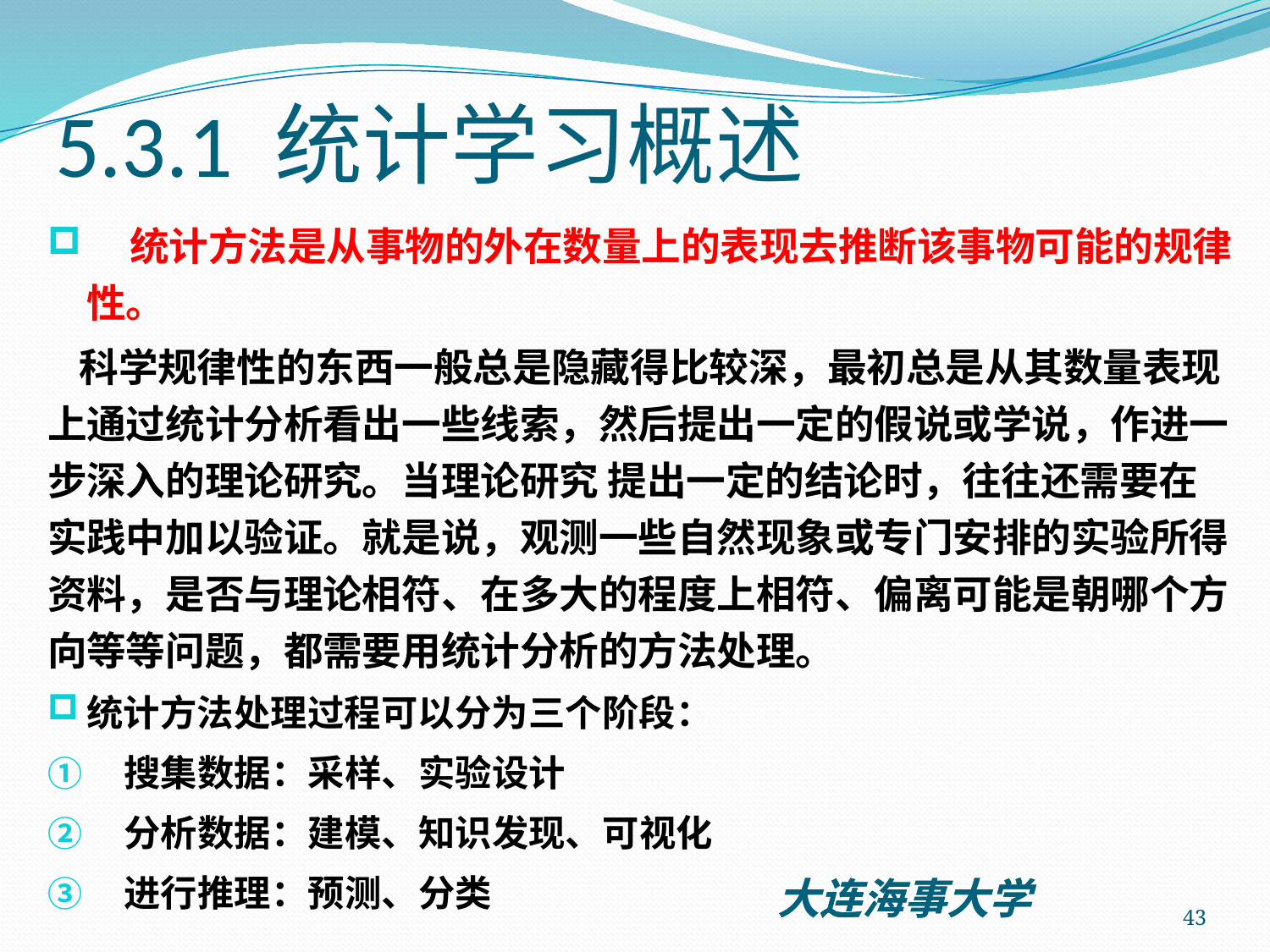

# 5.3.1 统计学习概述
    统计方法是从事物的外在数量上的表现去推断该事物可能的规律性。
   科学规律性的东西一般总是隐藏得比较深，最初总是从其数量表现上通过统计分析看出一些线索，然后提出一定的假说或学说，作进一步深入的理论研究。当理论研究 提出一定的结论时，往往还需要在实践中加以验证。就是说，观测一些自然现象或专门安排的实验所得资料，是否与理论相符、在多大的程度上相符、偏离可能是朝哪个方向等等问题，都需要用统计分析的方法处理。
统计方法处理过程可以分为三个阶段：
搜集数据：采样、实验设计
分析数据：建模、知识发现、可视化
进行推理：预测、分类

43